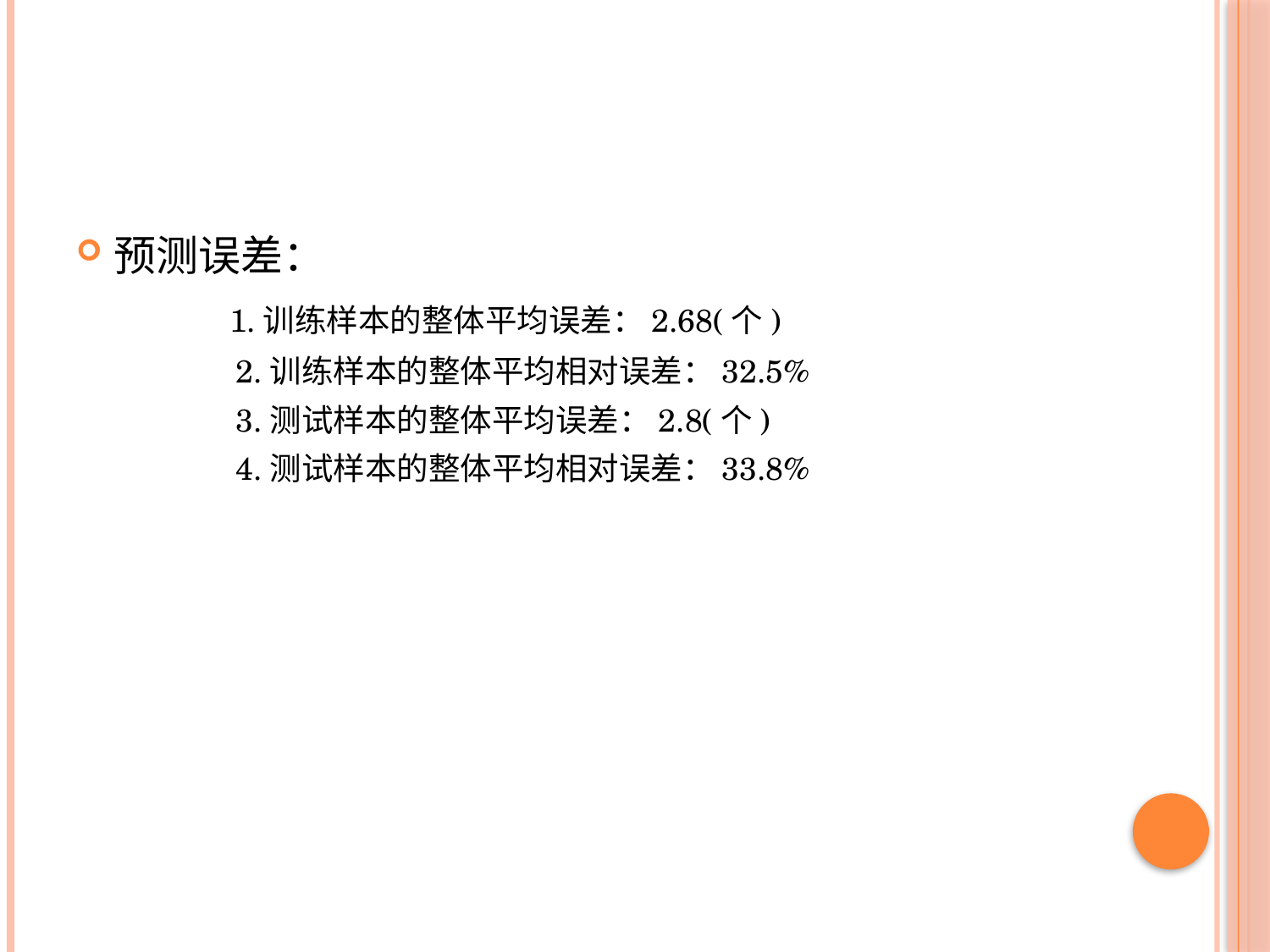

#
预测误差：
	   1.训练样本的整体平均误差：2.68(个)
                  2.训练样本的整体平均相对误差：32.5%
                  3.测试样本的整体平均误差：2.8(个)
                  4.测试样本的整体平均相对误差：33.8%